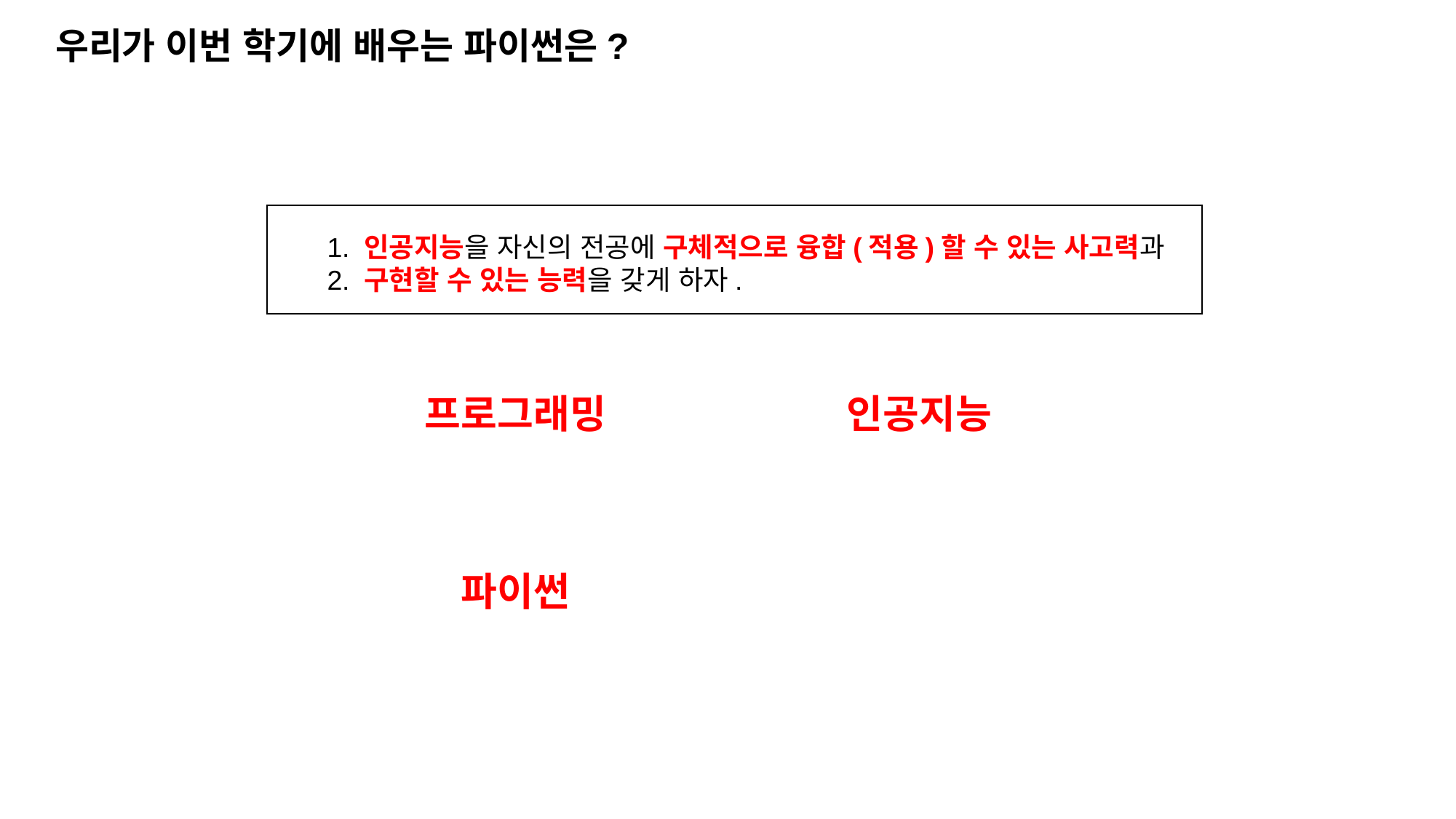

우리가 이번 학기에 배우는 파이썬은?

1. 인공지능을 자신의 전공에 구체적으로 융합(적용)할 수 있는 사고력과
2. 구현할 수 있는 능력을 갖게 하자.
인공지능
프로그래밍
파이썬